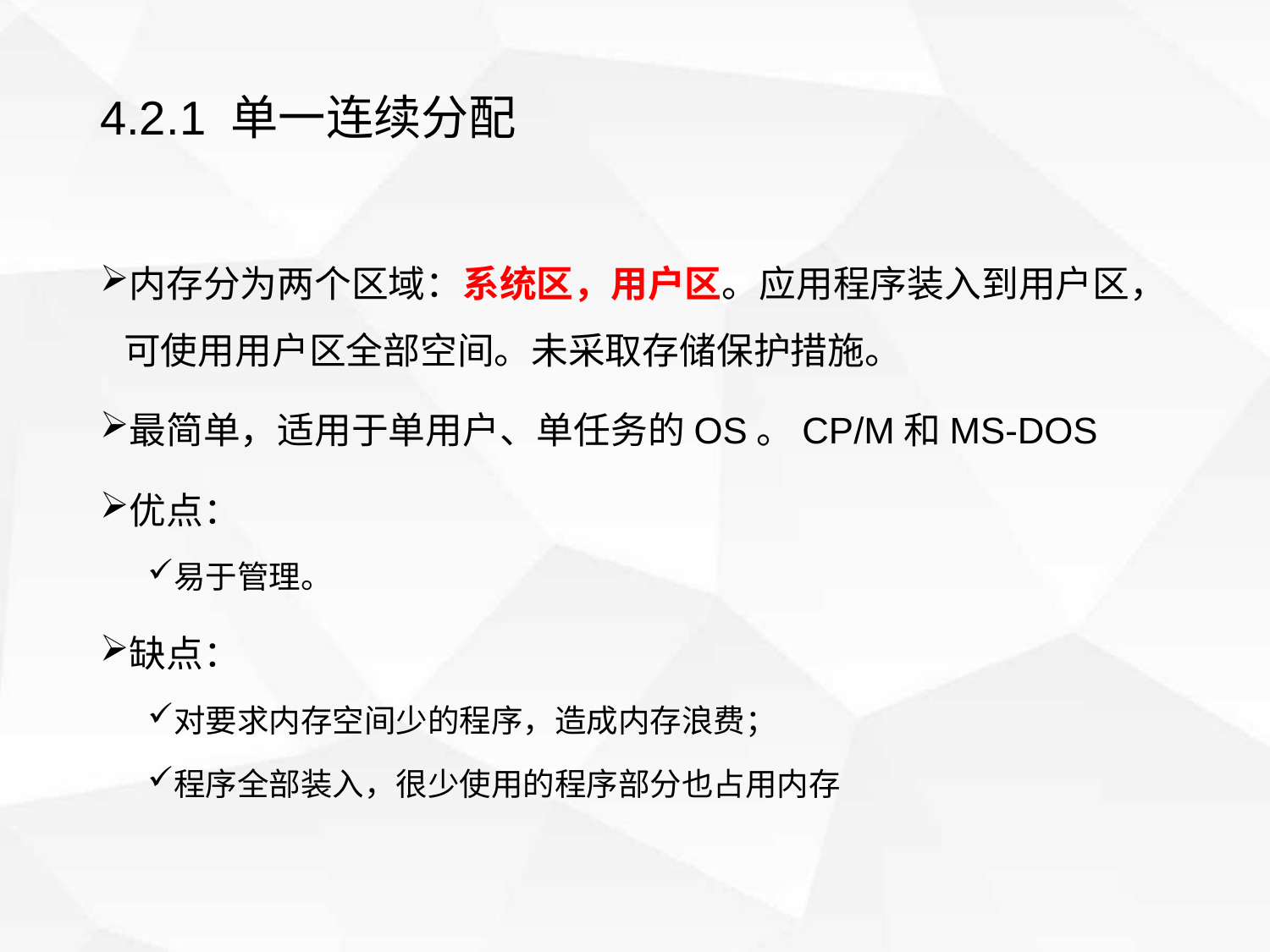

# 4.2.1 单一连续分配
内存分为两个区域：系统区，用户区。应用程序装入到用户区，可使用用户区全部空间。未采取存储保护措施。
最简单，适用于单用户、单任务的OS。CP/M和MS-DOS
优点：
易于管理。
缺点：
对要求内存空间少的程序，造成内存浪费；
程序全部装入，很少使用的程序部分也占用内存